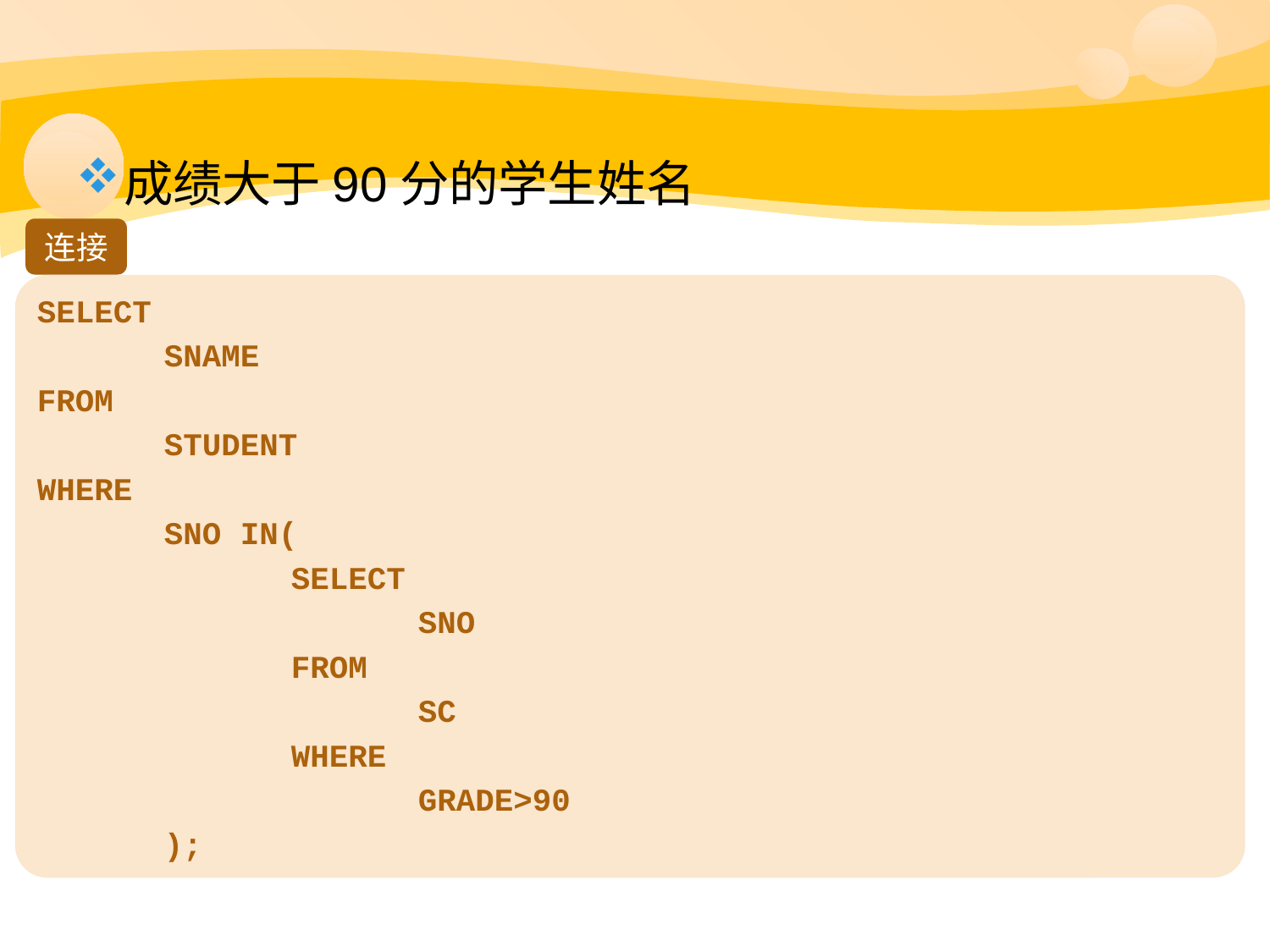

成绩大于90分的学生姓名
连接
SELECT
	SNAME
FROM
	STUDENT
WHERE
	SNO IN(
		SELECT
			SNO
		FROM
			SC
		WHERE
			GRADE>90
	);